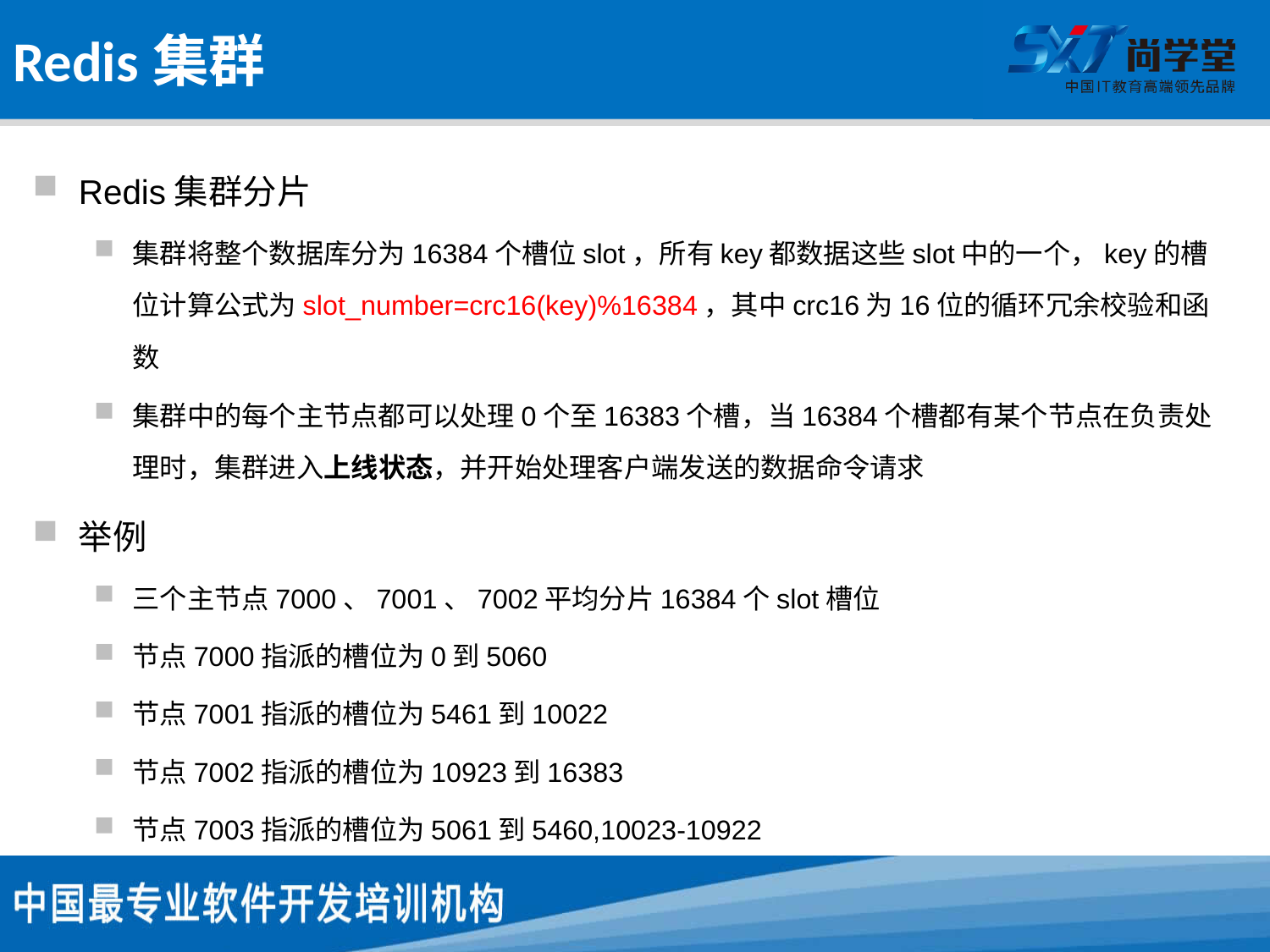

# Redis集群
Redis集群分片
集群将整个数据库分为16384个槽位slot，所有key都数据这些slot中的一个，key的槽位计算公式为slot_number=crc16(key)%16384，其中crc16为16位的循环冗余校验和函数
集群中的每个主节点都可以处理0个至16383个槽，当16384个槽都有某个节点在负责处理时，集群进入上线状态，并开始处理客户端发送的数据命令请求
举例
三个主节点7000、7001、7002平均分片16384个slot槽位
节点7000指派的槽位为0到5060
节点7001指派的槽位为5461到10022
节点7002指派的槽位为10923到16383
节点7003指派的槽位为5061到5460,10023-10922